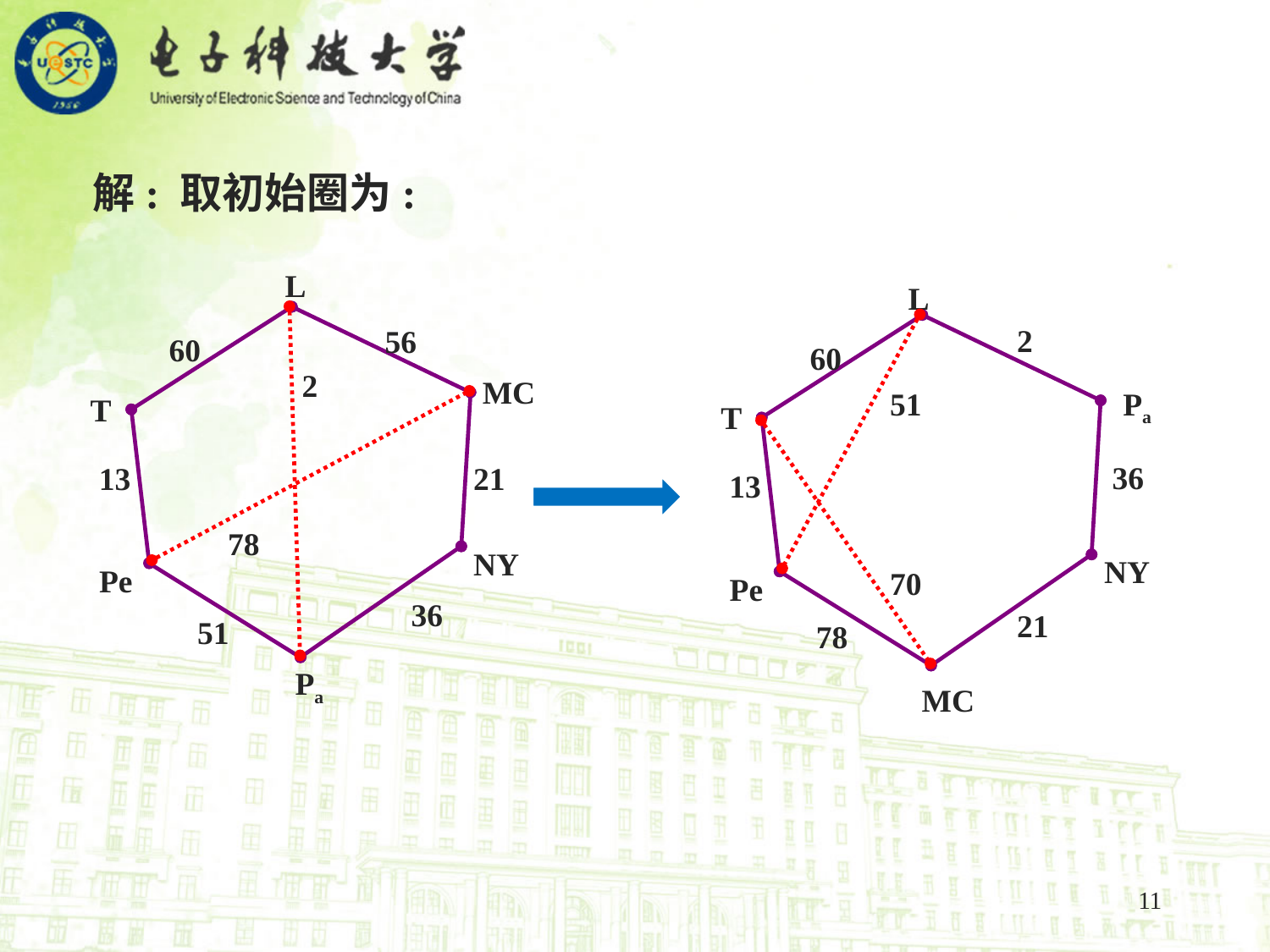

解: 取初始圈为:
L

56
60
MC
T

13
21
NY

Pe

36
51
Pa

2

78
L

2

60
51
Pa
T

36
13
NY

70
Pe

21
78
MC

11